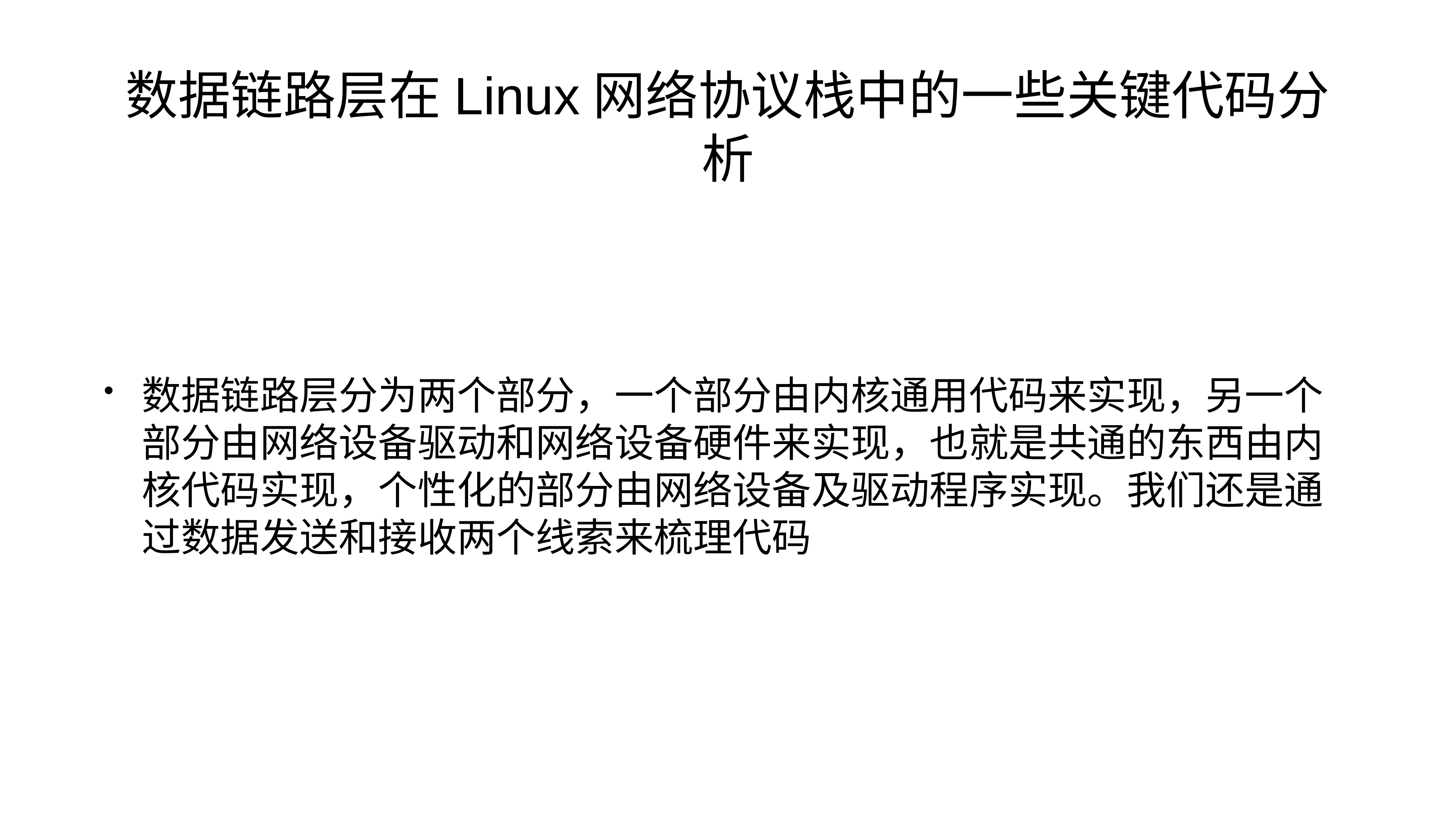

# 数据链路层在Linux网络协议栈中的一些关键代码分析
数据链路层分为两个部分，一个部分由内核通用代码来实现，另一个部分由网络设备驱动和网络设备硬件来实现，也就是共通的东西由内核代码实现，个性化的部分由网络设备及驱动程序实现。我们还是通过数据发送和接收两个线索来梳理代码